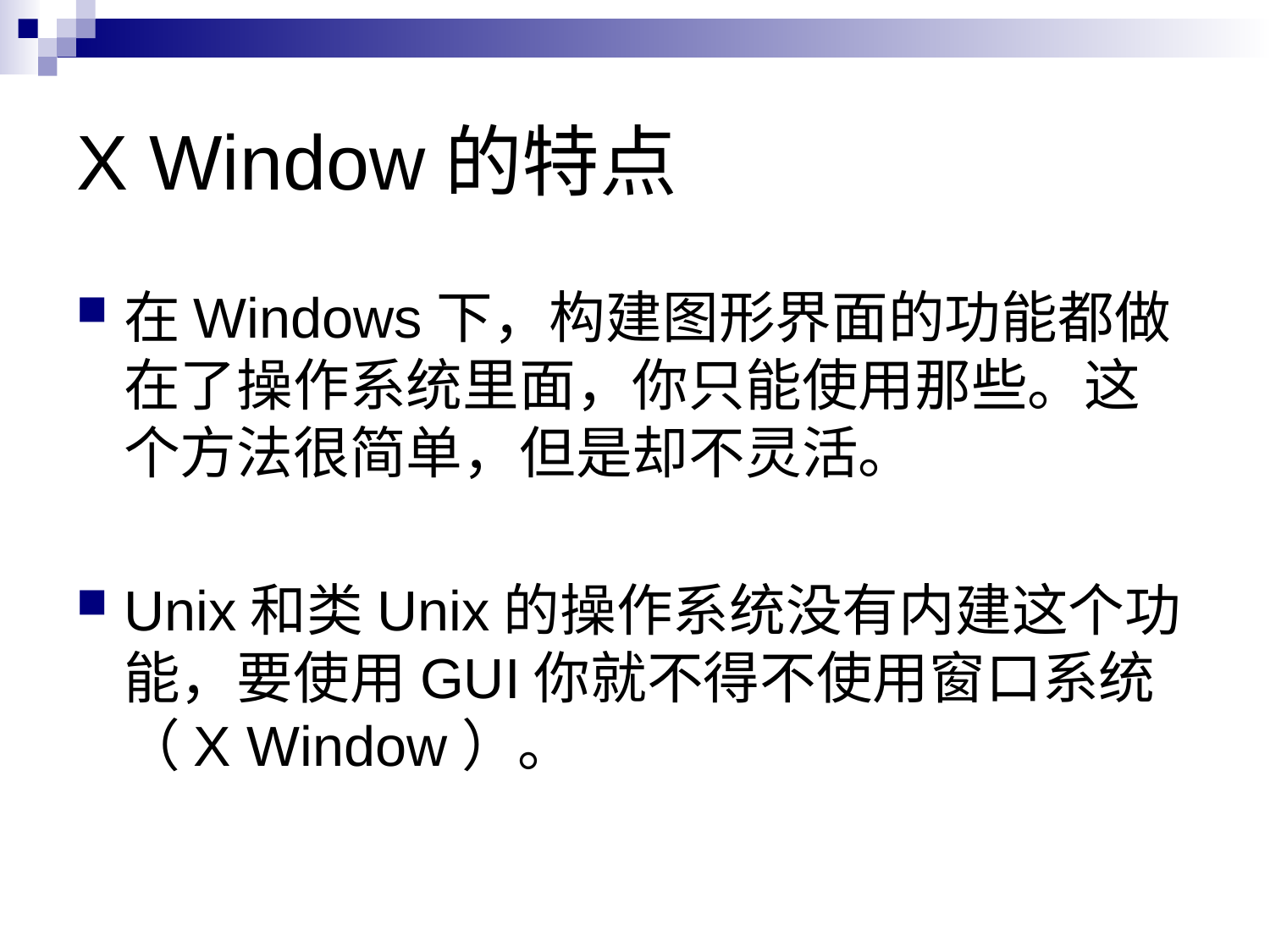

# X Window的特点
在Windows下，构建图形界面的功能都做在了操作系统里面，你只能使用那些。这个方法很简单，但是却不灵活。

Unix和类Unix的操作系统没有内建这个功能，要使用GUI你就不得不使用窗口系统（X Window）。